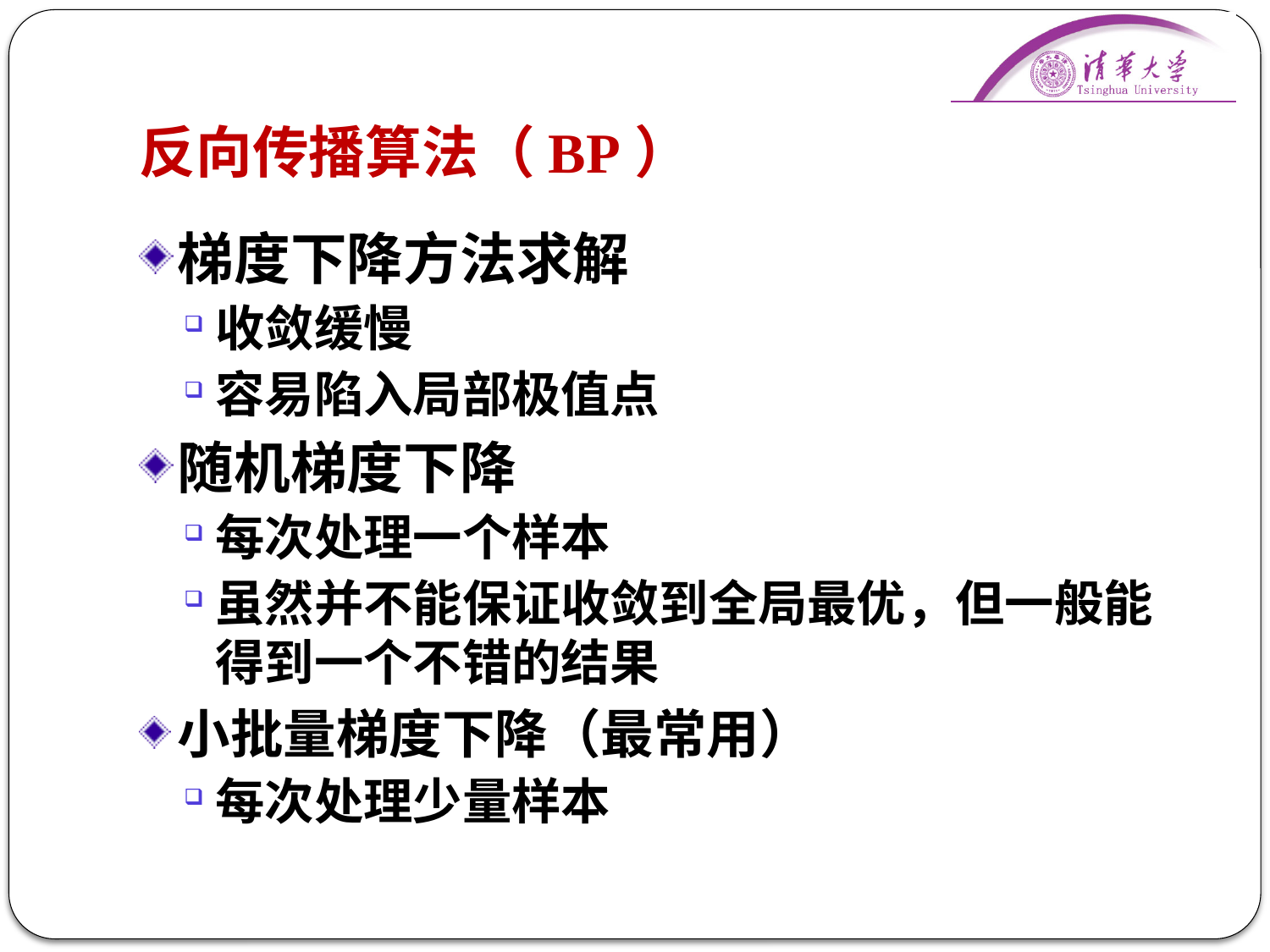

# 反向传播算法（BP）
梯度下降方法求解
收敛缓慢
容易陷入局部极值点
随机梯度下降
每次处理一个样本
虽然并不能保证收敛到全局最优，但一般能得到一个不错的结果
小批量梯度下降（最常用）
每次处理少量样本